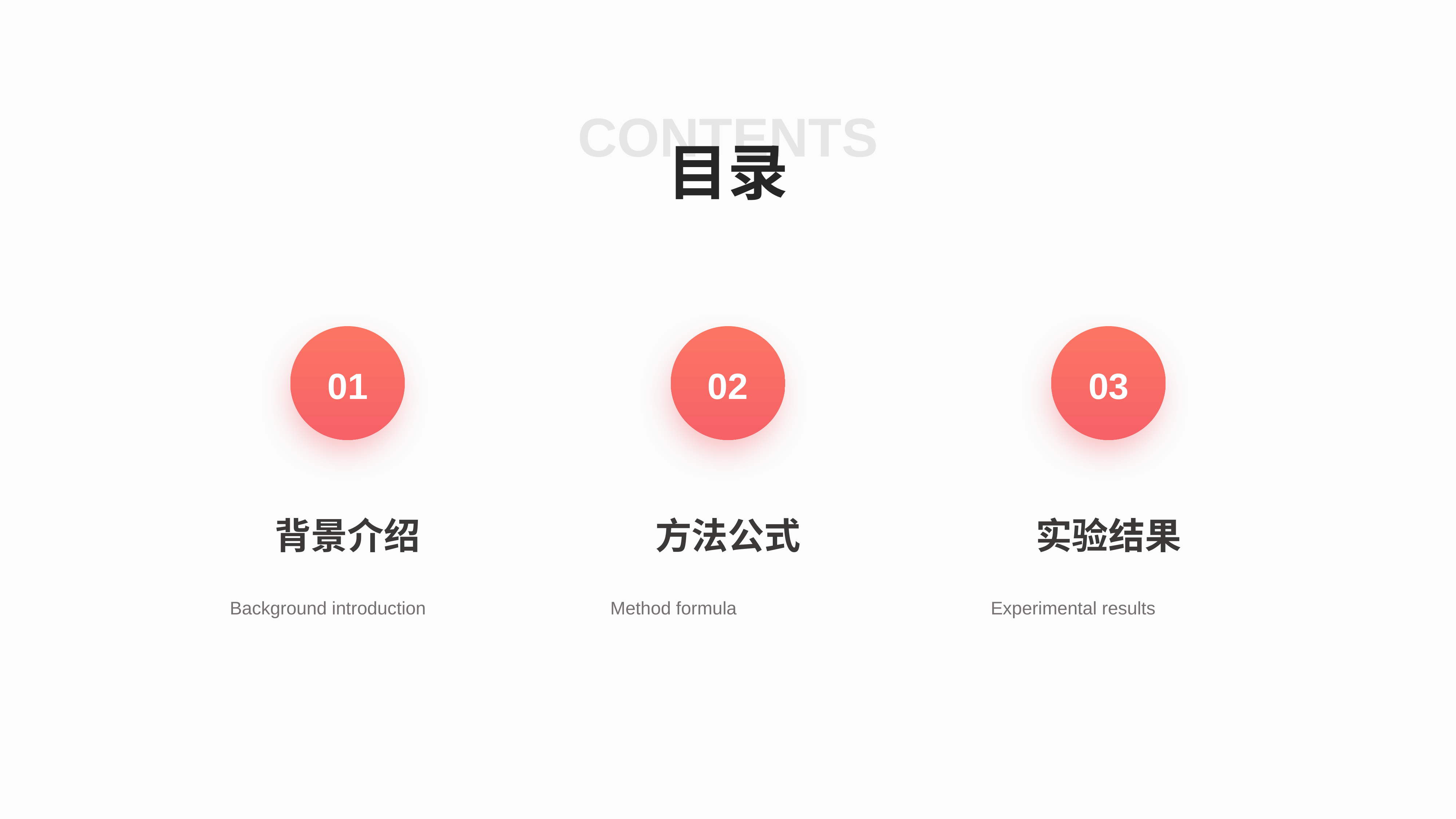

CONTENTS
目录

01
02
03
背景介绍
方法公式
实验结果
Background introduction
Method formula
Experimental results